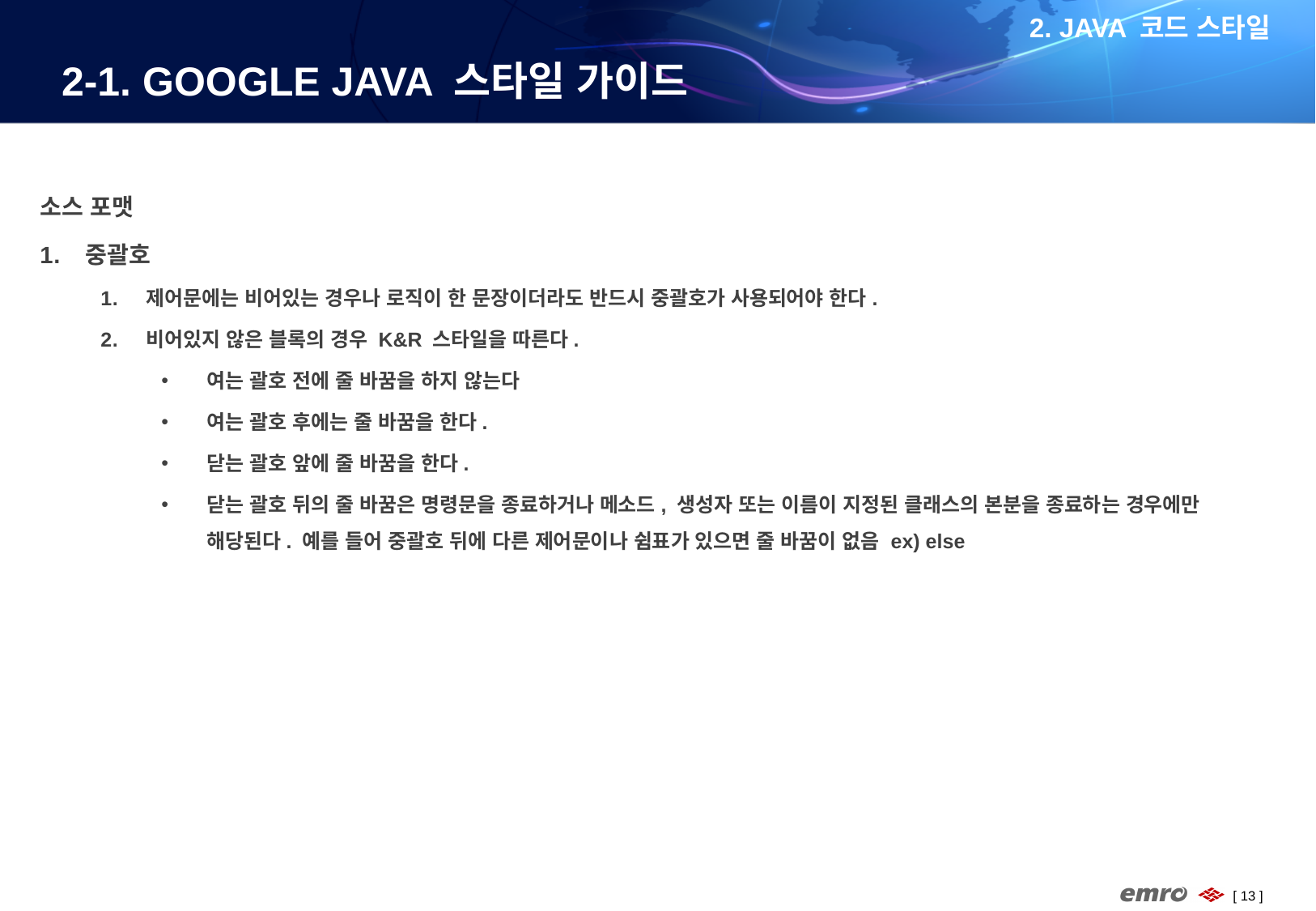

2. JAVA 코드 스타일
# 2-1. GOOGLE JAVA 스타일 가이드
소스 포맷
중괄호
제어문에는 비어있는 경우나 로직이 한 문장이더라도 반드시 중괄호가 사용되어야 한다.
비어있지 않은 블록의 경우 K&R 스타일을 따른다.
여는 괄호 전에 줄 바꿈을 하지 않는다
여는 괄호 후에는 줄 바꿈을 한다.
닫는 괄호 앞에 줄 바꿈을 한다.
닫는 괄호 뒤의 줄 바꿈은 명령문을 종료하거나 메소드, 생성자 또는 이름이 지정된 클래스의 본분을 종료하는 경우에만 해당된다. 예를 들어 중괄호 뒤에 다른 제어문이나 쉼표가 있으면 줄 바꿈이 없음 ex) else